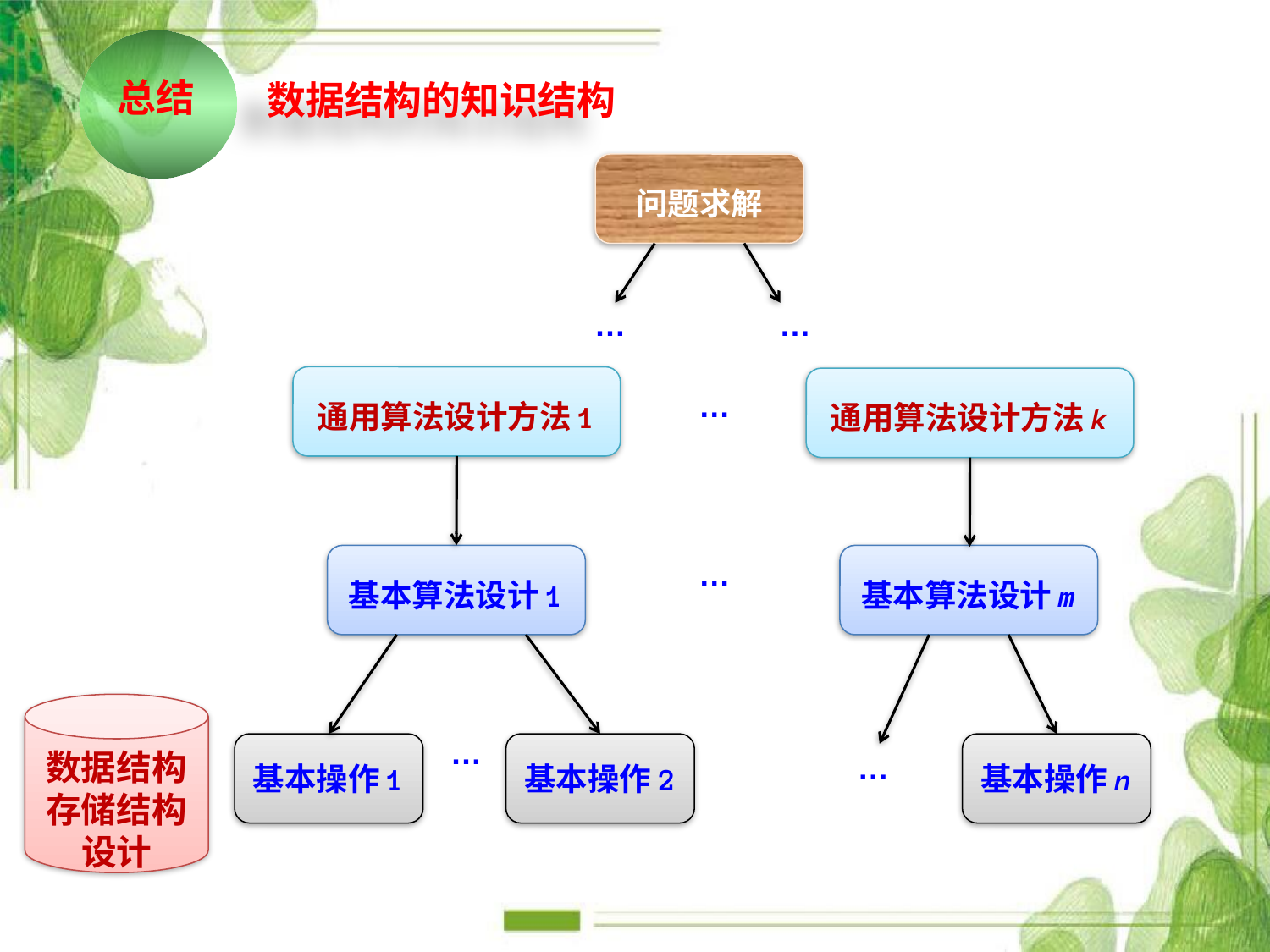

总结
数据结构的知识结构
问题求解
…
…
通用算法设计方法1
通用算法设计方法k
…
基本算法设计1
基本算法设计m
…
数据结构
存储结构设计
基本操作1
…
基本操作2
基本操作n
…